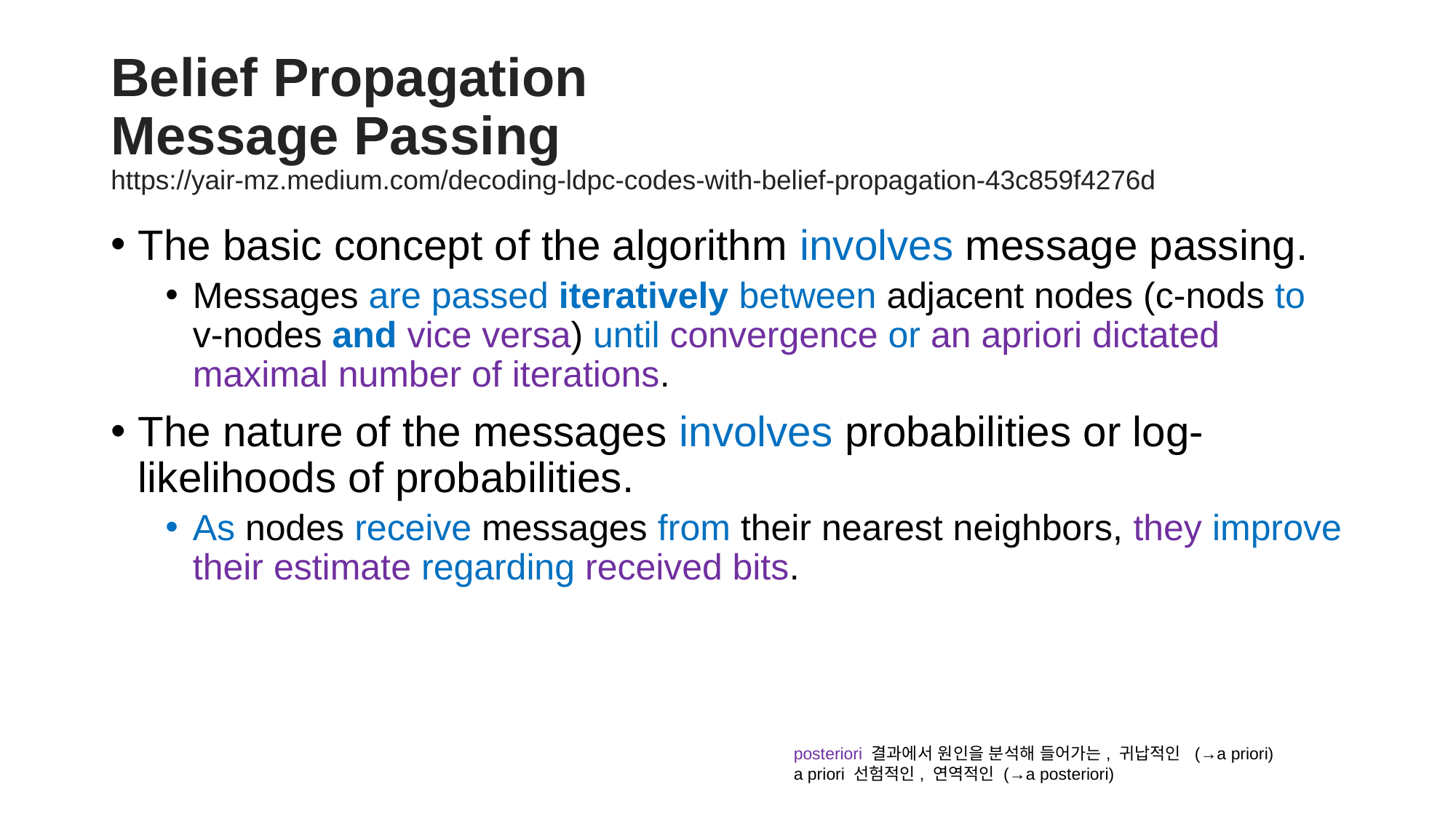

# Belief Propagation Message Passing https://yair-mz.medium.com/decoding-ldpc-codes-with-belief-propagation-43c859f4276d
The basic concept of the algorithm involves message passing.
Messages are passed iteratively between adjacent nodes (c-nods to v-nodes and vice versa) until convergence or an apriori dictated maximal number of iterations.
The nature of the messages involves probabilities or log-likelihoods of probabilities.
As nodes receive messages from their nearest neighbors, they improve their estimate regarding received bits.
posteriori 결과에서 원인을 분석해 들어가는, 귀납적인  (→a priori)
a priori 선험적인, 연역적인 (→a posteriori)